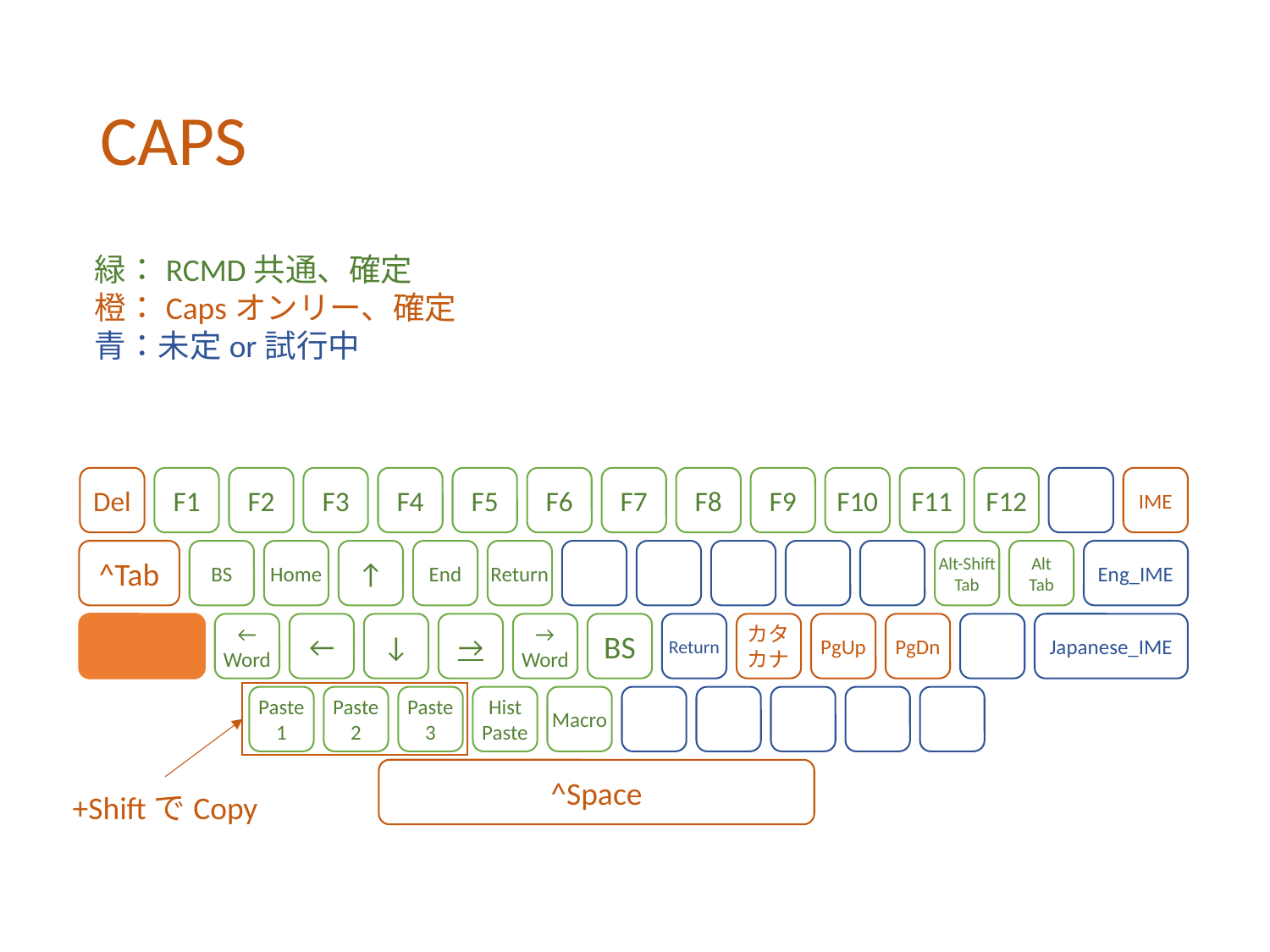

# CAPS
緑：RCMD共通、確定
橙：Capsオンリー、確定
青：未定or試行中
Del
F1
F2
F3
F4
F5
F6
F7
F8
F9
F10
F11
F12

IME
^Tab
BS
Home
↑
End
Return

Alt-Shift
Tab
Alt
Tab
Eng_IME

←
Word
←
↓
→
→
Word
BS
Return
カタ
カナ
PgUp
PgDn

Japanese_IME

Paste
1
Paste
2
Paste
3
Hist
Paste
Macro

^Space
+ShiftでCopy